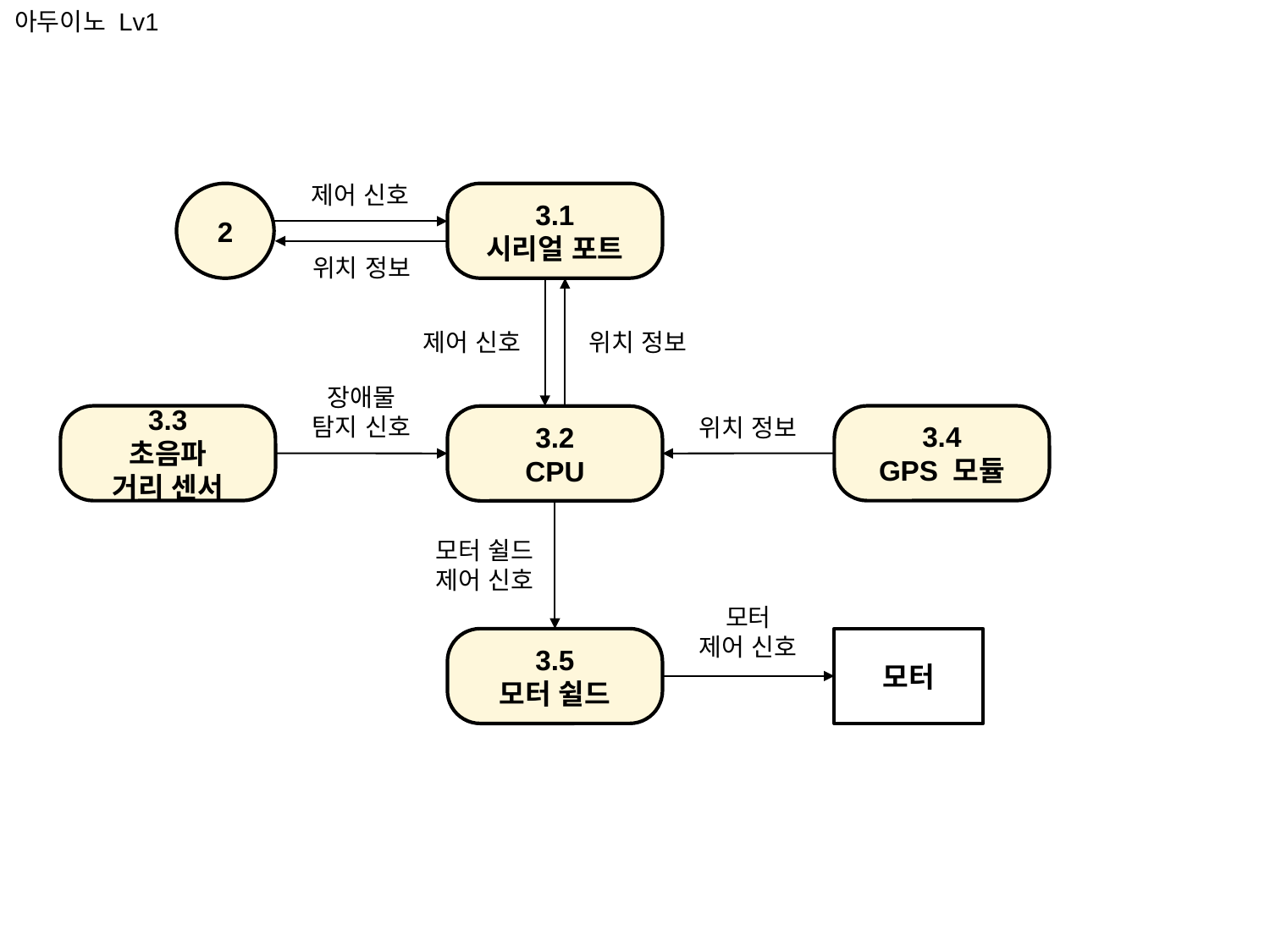

아두이노 Lv1
제어 신호
2
3.1
시리얼 포트
위치 정보
제어 신호
위치 정보
장애물
탐지 신호
3.3
초음파
거리 센서
위치 정보
3.4
GPS 모듈
3.2
CPU
모터 쉴드
제어 신호
모터
제어 신호
모터
3.5
모터 쉴드